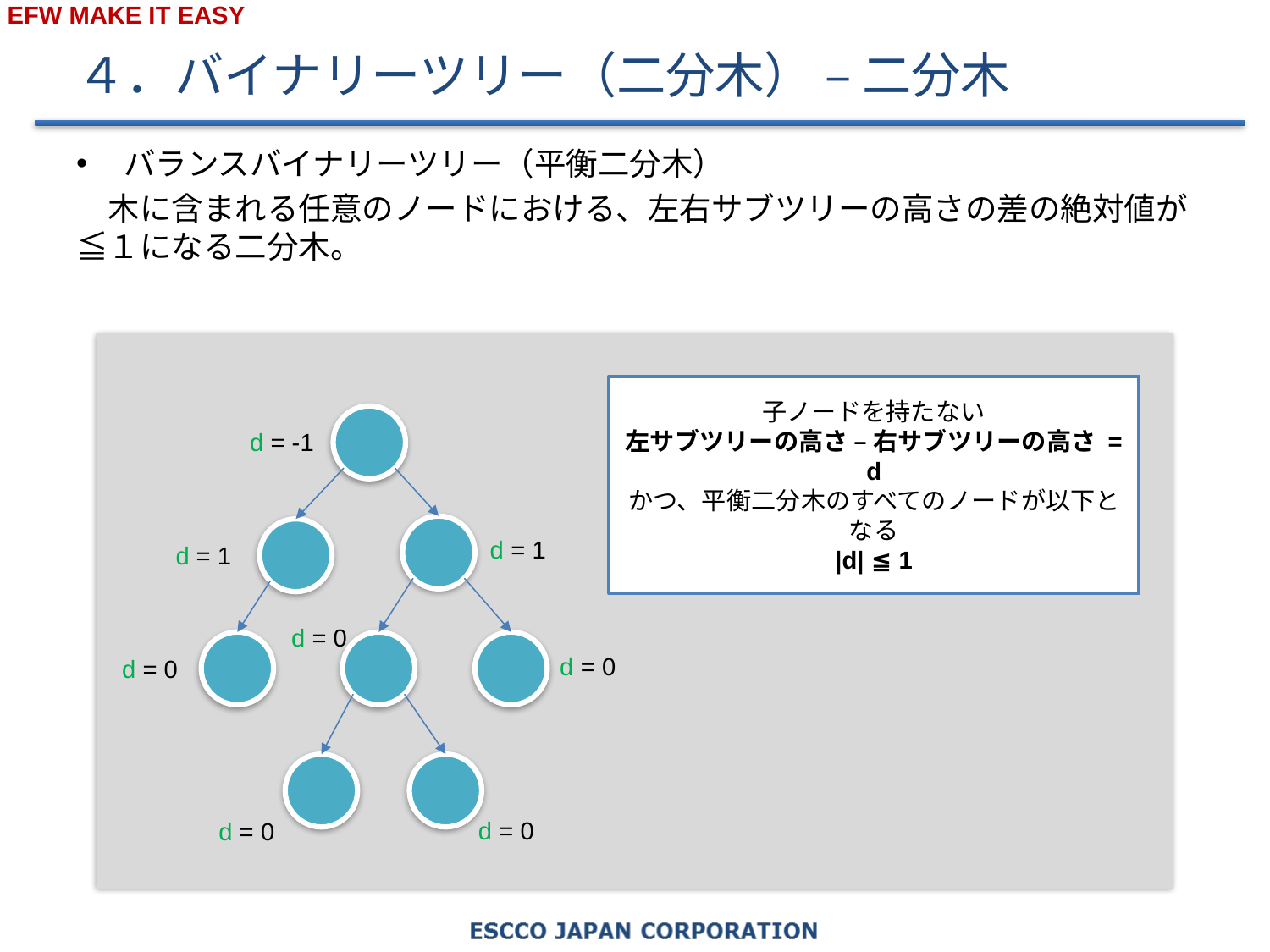

# ４．バイナリーツリー（二分木） – 二分木
バランスバイナリーツリー（平衡二分木）
　木に含まれる任意のノードにおける、左右サブツリーの高さの差の絶対値が≦１になる二分木。

子ノードを持たない
左サブツリーの高さ – 右サブツリーの高さ = d
かつ、平衡二分木のすべてのノードが以下となる
|d| ≦ 1

d = -1
d = 1
d = 1
d = 0
d = 0
d = 0
d = 0
d = 0